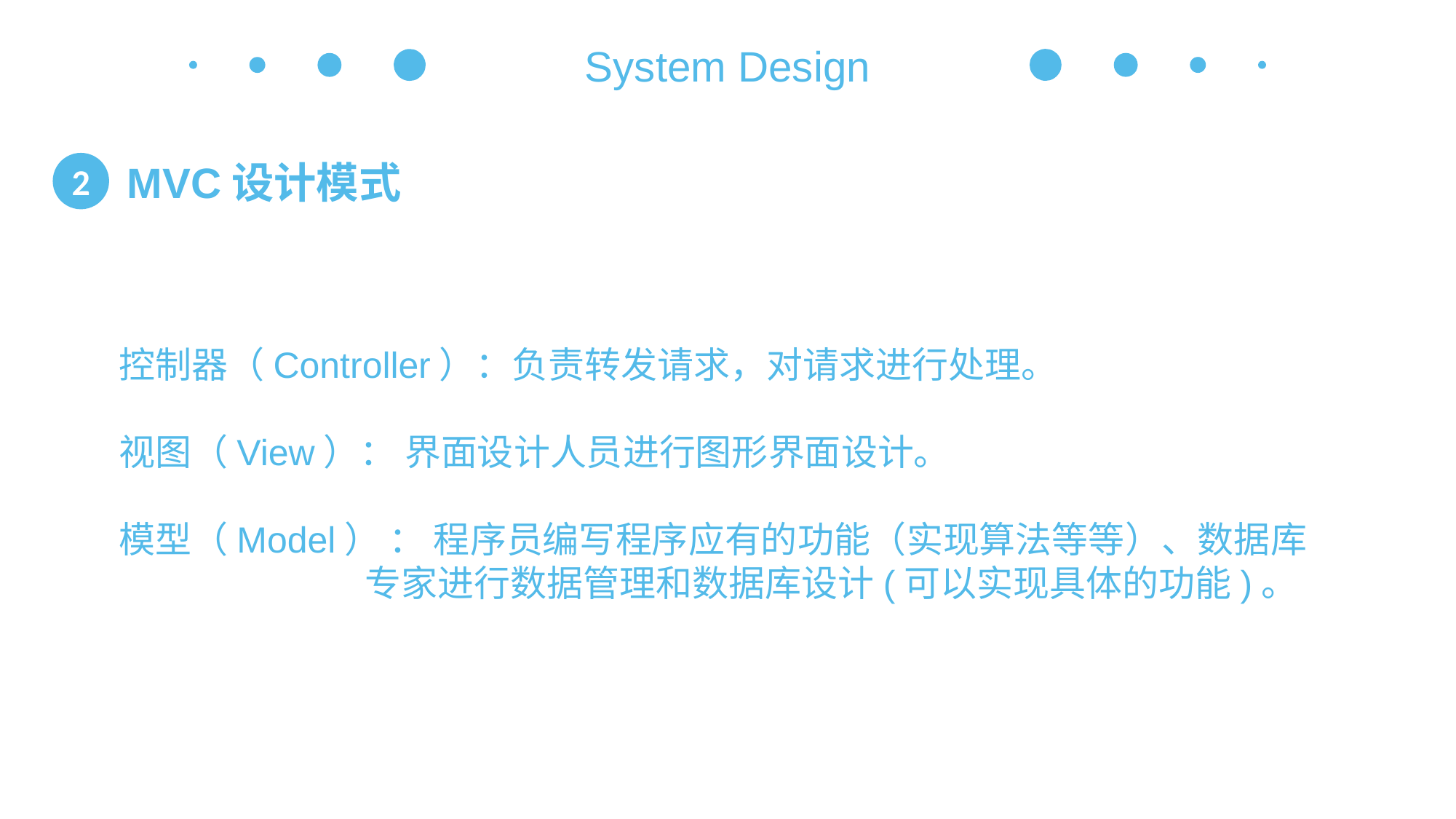

System Design

     MVC设计模式
2
控制器（Controller）：负责转发请求，对请求进行处理。

视图（View）： 界面设计人员进行图形界面设计。

模型（Model） ： 程序员编写程序应有的功能（实现算法等等）、数据库
                             专家进行数据管理和数据库设计(可以实现具体的功能)。